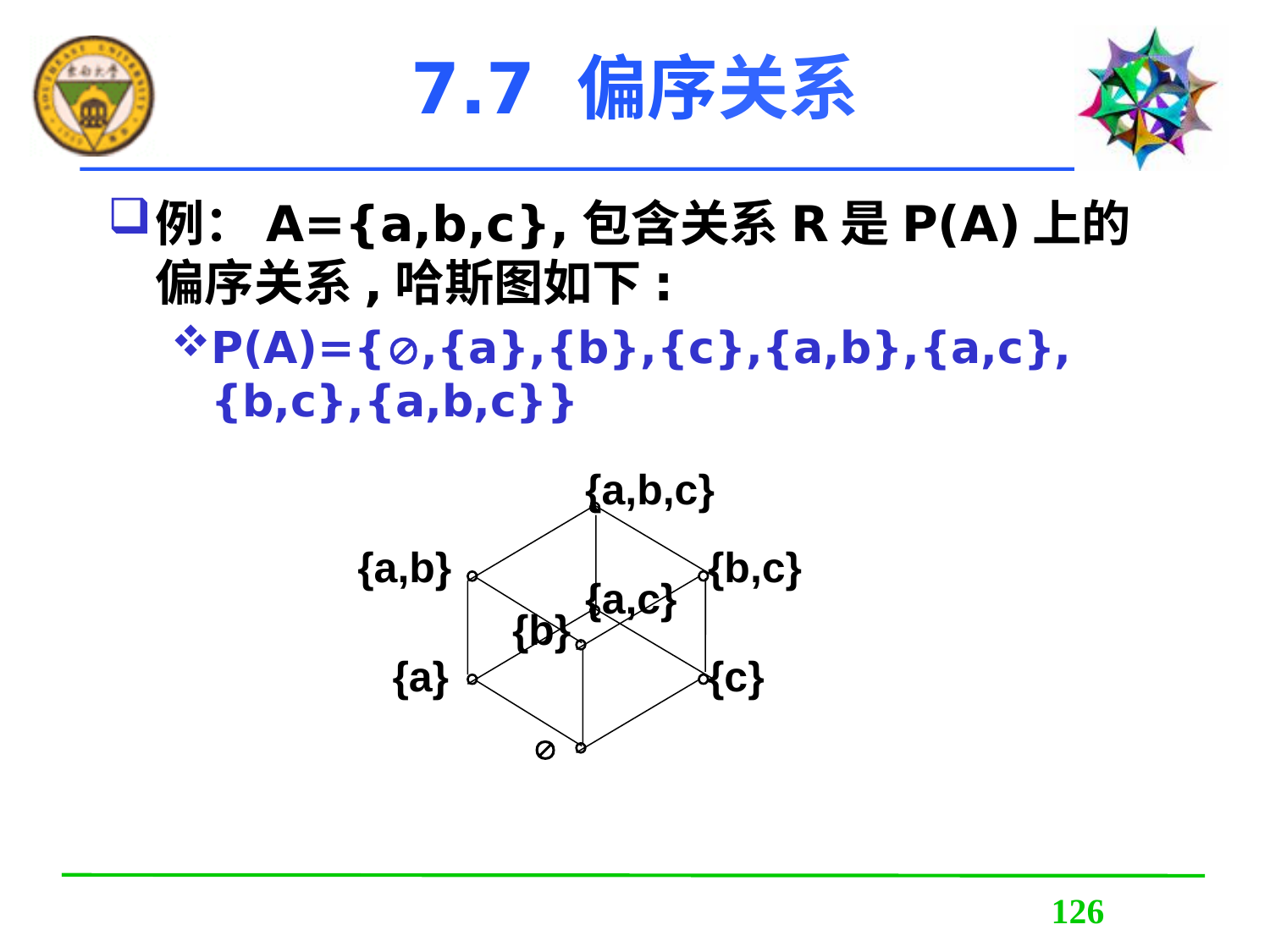

# 7.7 偏序关系
例：A={a,b,c},包含关系R是P(A)上的偏序关系,哈斯图如下:
P(A)={∅,{a},{b},{c},{a,b},{a,c},{b,c},{a,b,c}}
{a,b,c}

{a,b}
{b,c}
{a,c}
{b}
{a}
{c}
∅